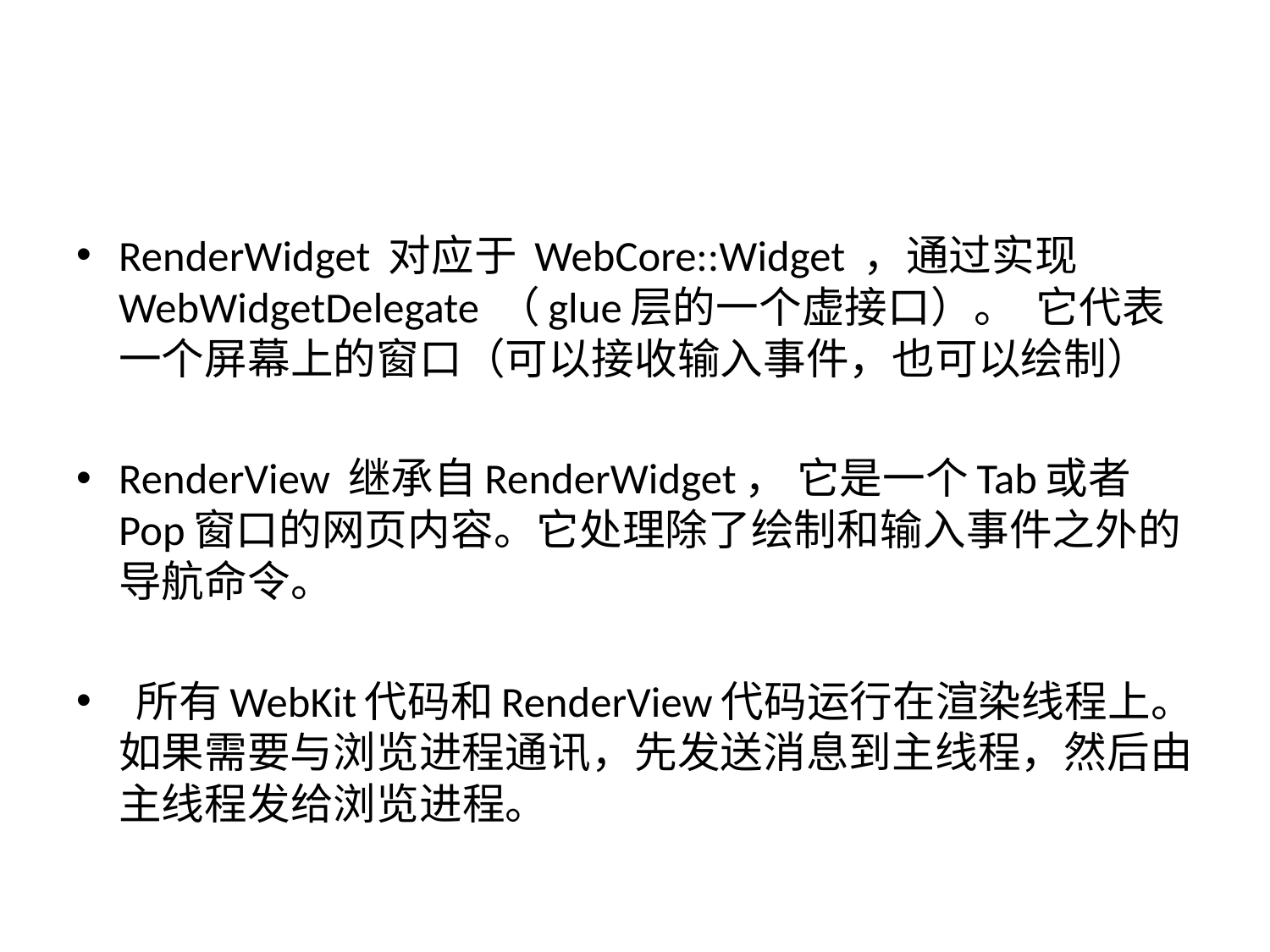

#
RenderWidget 对应于 WebCore::Widget ，通过实现WebWidgetDelegate （glue层的一个虚接口）。  它代表一个屏幕上的窗口（可以接收输入事件，也可以绘制）

RenderView 继承自RenderWidget， 它是一个Tab或者Pop窗口的网页内容。它处理除了绘制和输入事件之外的导航命令。

 所有WebKit代码和RenderView代码运行在渲染线程上。如果需要与浏览进程通讯，先发送消息到主线程，然后由主线程发给浏览进程。